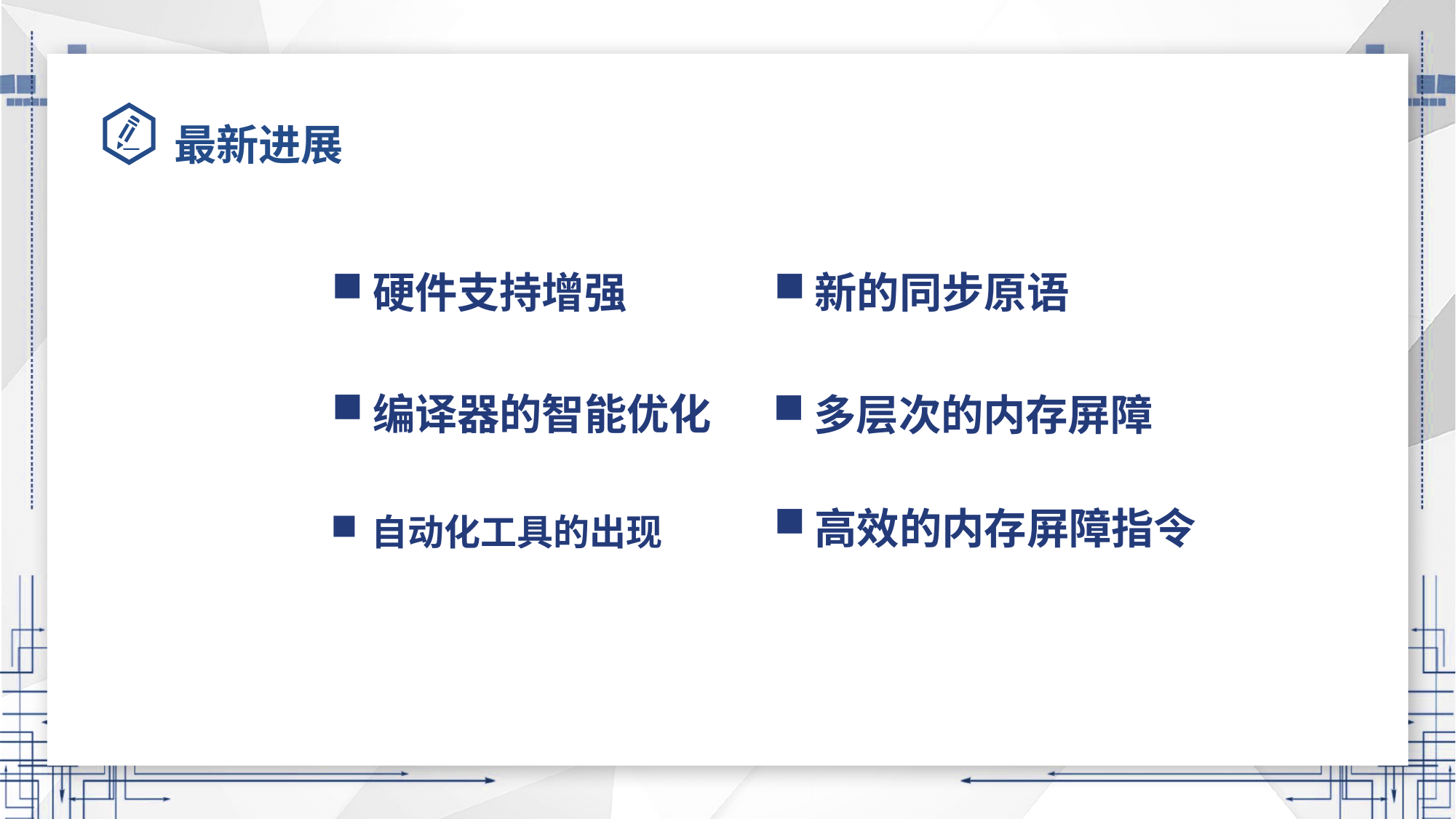

# 最新进展

硬件支持增强
新的同步原语
编译器的智能优化
多层次的内存屏障
高效的内存屏障指令
自动化工具的出现